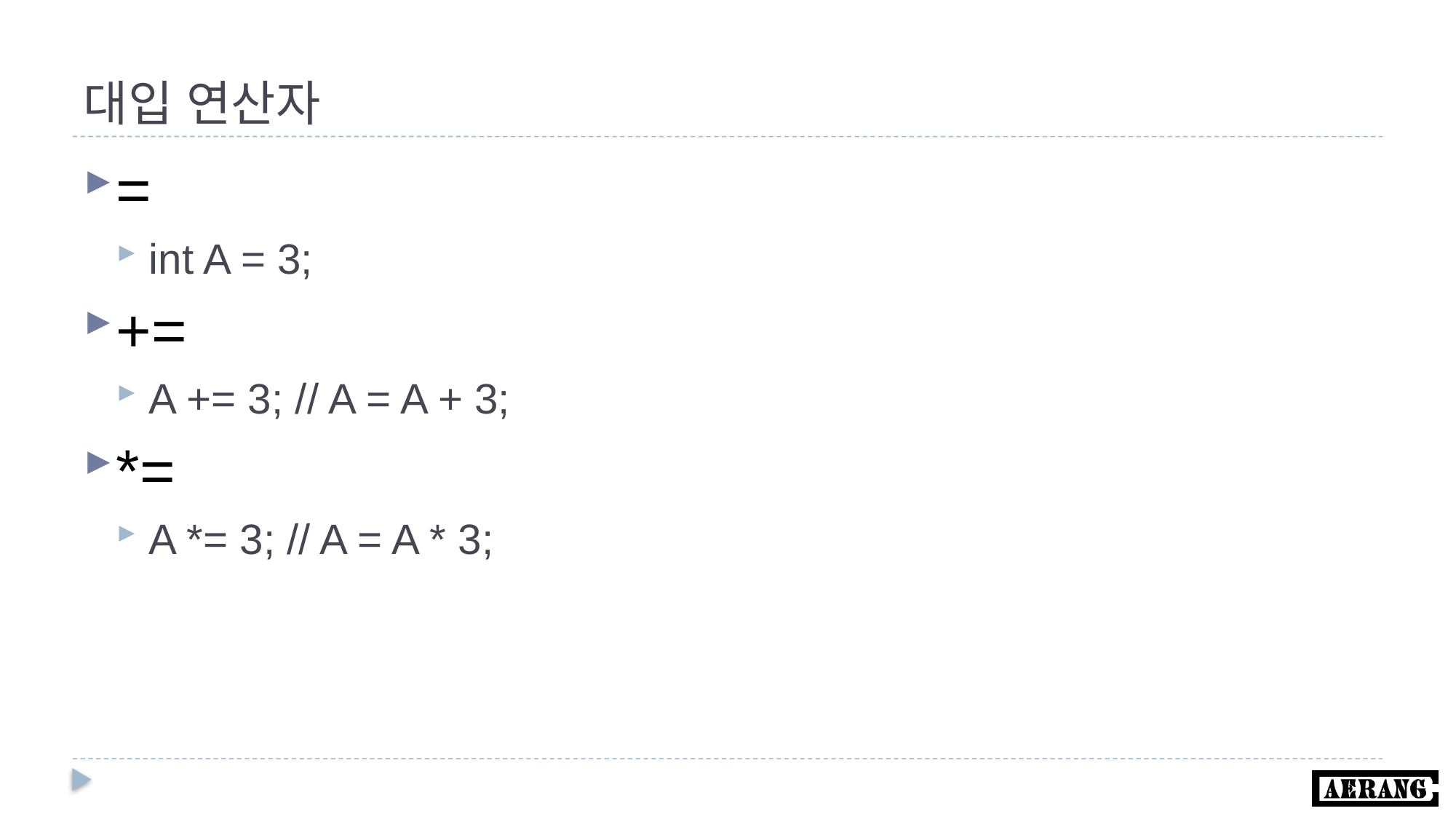

# 대입 연산자
=
int A = 3;
+=
A += 3; // A = A + 3;
*=
A *= 3; // A = A * 3;